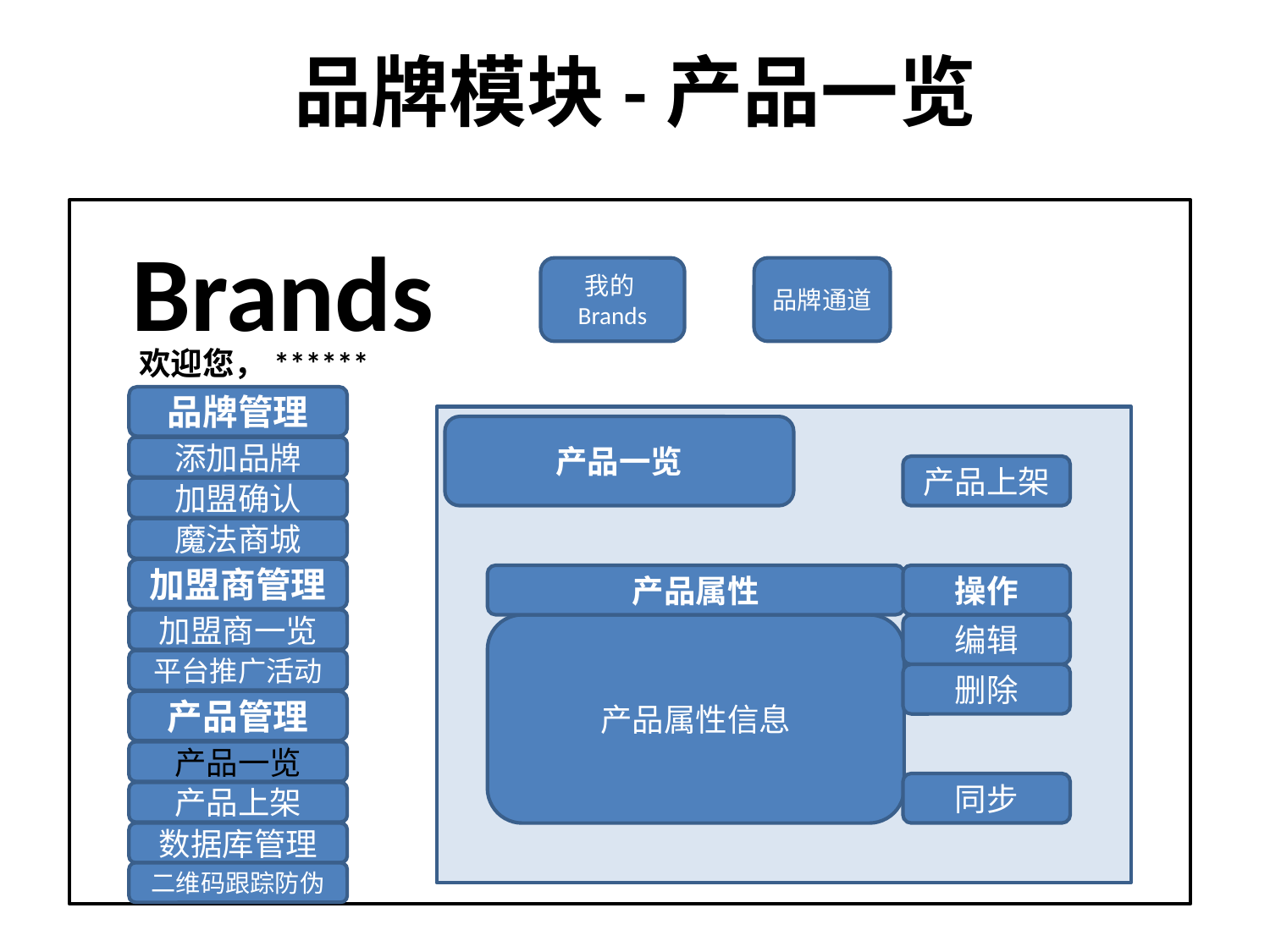

# 品牌模块-产品一览

Brands
我的Brands
品牌通道
欢迎您，******
品牌管理

产品一览
添加品牌
产品上架
加盟确认
魔法商城
加盟商管理
产品属性
操作
加盟商一览
产品属性信息
编辑
平台推广活动
删除
产品管理
产品一览
同步
产品上架
数据库管理
二维码跟踪防伪